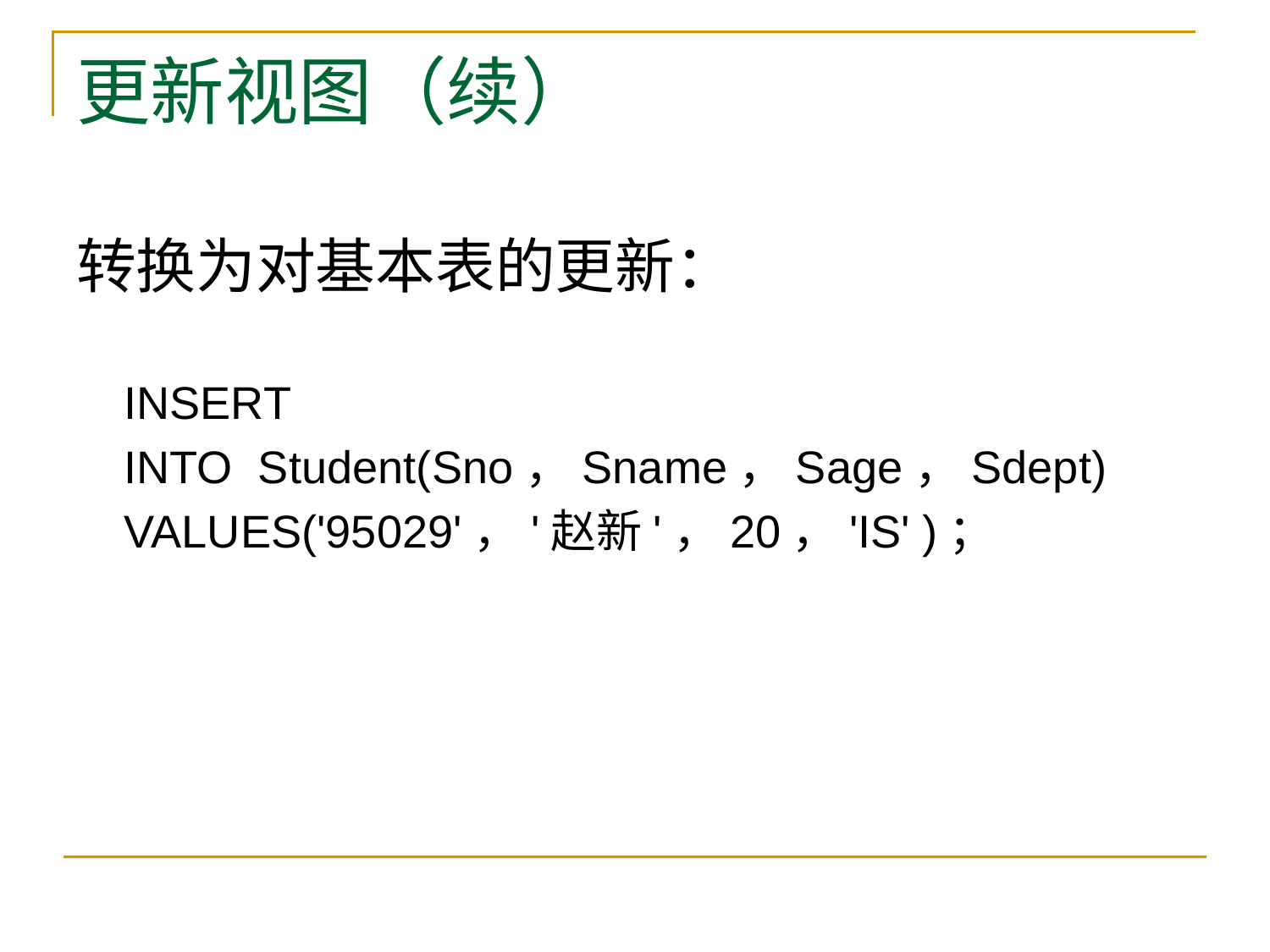

# 更新视图（续）
转换为对基本表的更新：

INSERT
INTO  Student(Sno，Sname，Sage，Sdept)
VALUES('95029'，'赵新'，20，'IS' )；